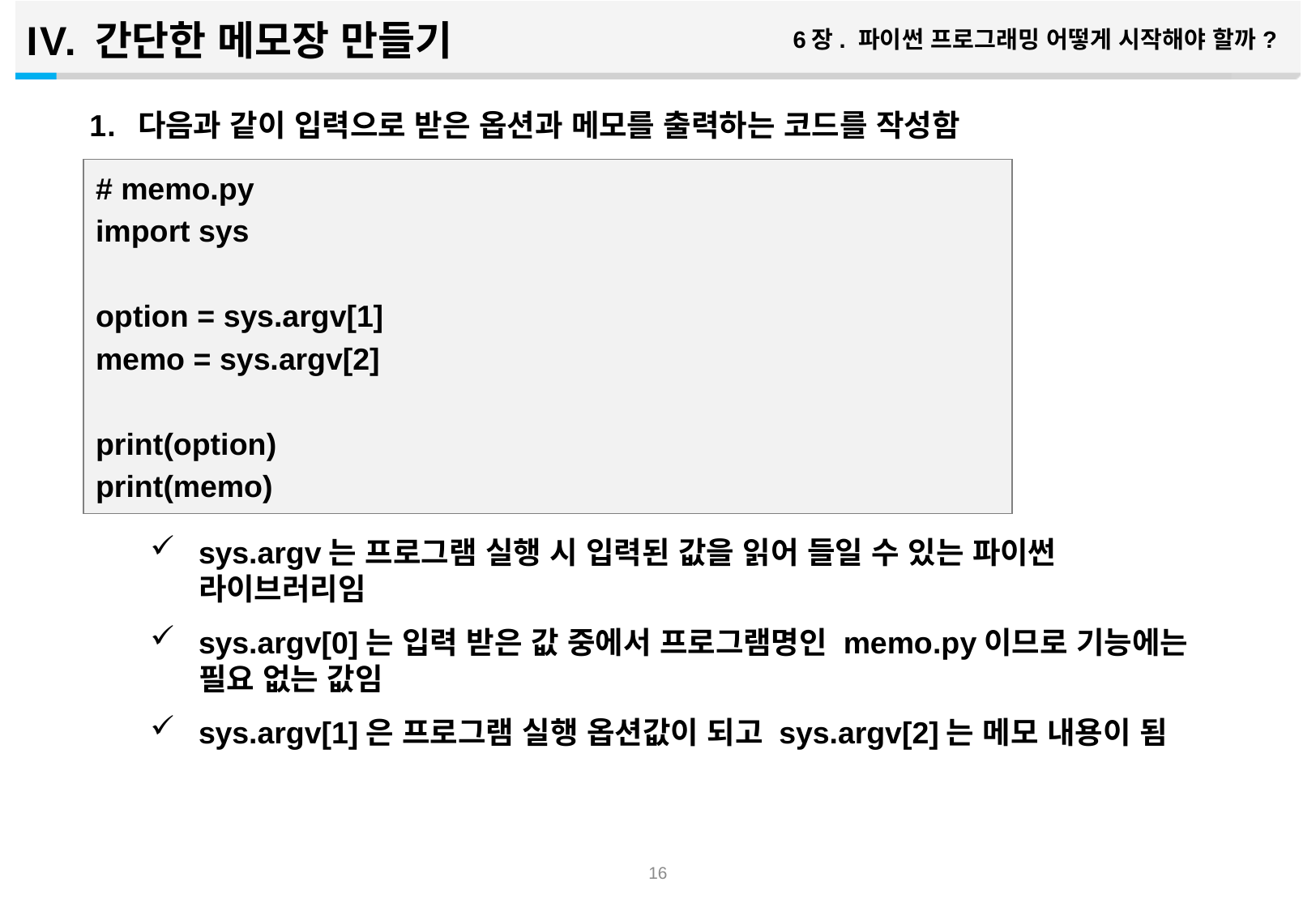

간단한 메모장 만들기
6장. 파이썬 프로그래밍 어떻게 시작해야 할까?
다음과 같이 입력으로 받은 옵션과 메모를 출력하는 코드를 작성함

sys.argv는 프로그램 실행 시 입력된 값을 읽어 들일 수 있는 파이썬             라이브러리임
sys.argv[0]는 입력 받은 값 중에서 프로그램명인 memo.py이므로 기능에는      필요 없는 값임
sys.argv[1]은 프로그램 실행 옵션값이 되고 sys.argv[2]는 메모 내용이 됨

# memo.py
import sys

option = sys.argv[1]
memo = sys.argv[2]

print(option)
print(memo)
16